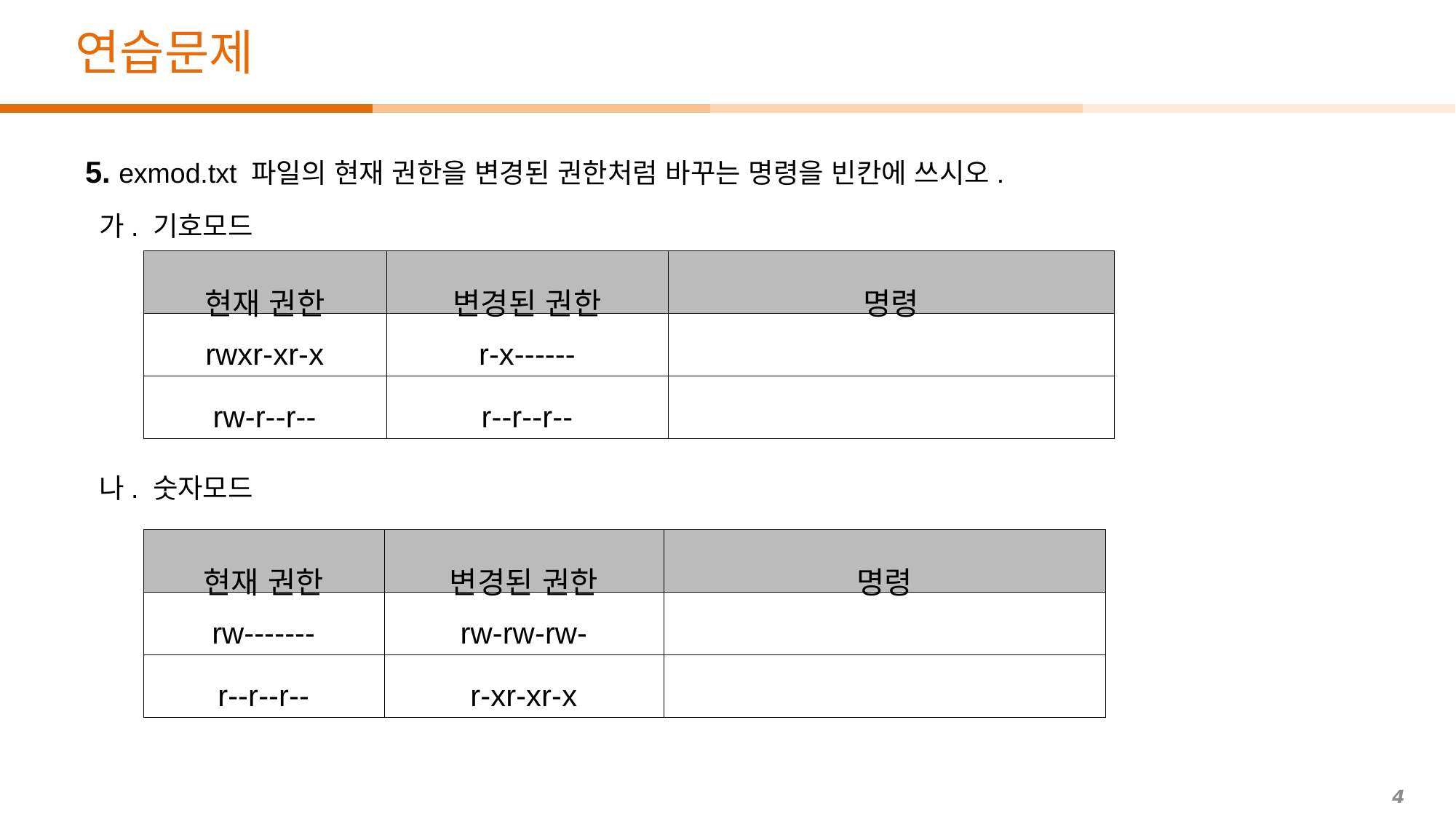

# 연습문제
5. exmod.txt 파일의 현재 권한을 변경된 권한처럼 바꾸는 명령을 빈칸에 쓰시오.
 가. 기호모드

 나. 숫자모드

| 현재 권한 | 변경된 권한 | 명령 |
| --- | --- | --- |
| rwxr-xr-x | r-x------ |  |
| rw-r--r-- | r--r--r-- |  |
| 현재 권한 | 변경된 권한 | 명령 |
| --- | --- | --- |
| rw------- | rw-rw-rw- |  |
| r--r--r-- | r-xr-xr-x |  |